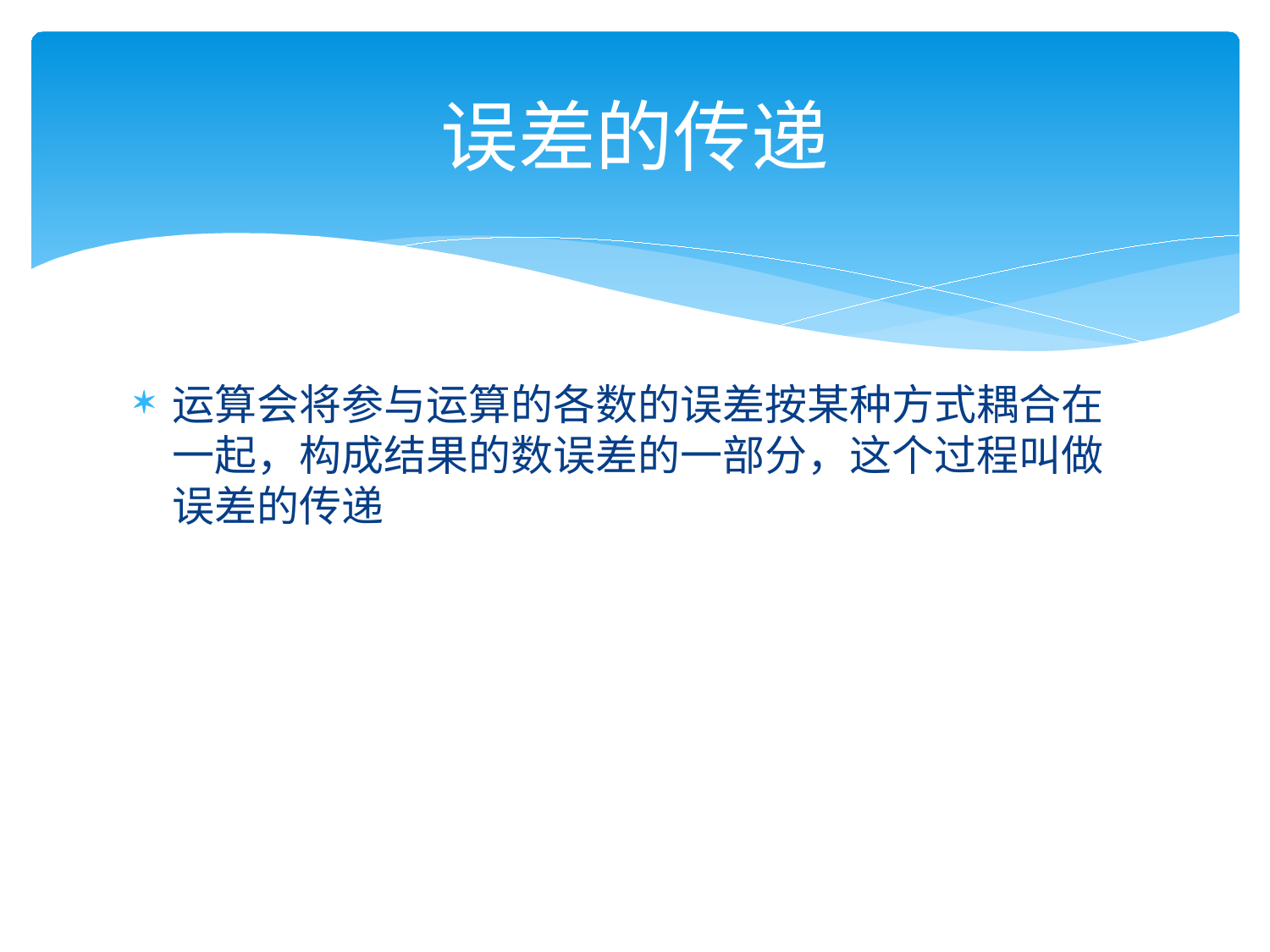

# 误差的传递
运算会将参与运算的各数的误差按某种方式耦合在一起，构成结果的数误差的一部分，这个过程叫做误差的传递